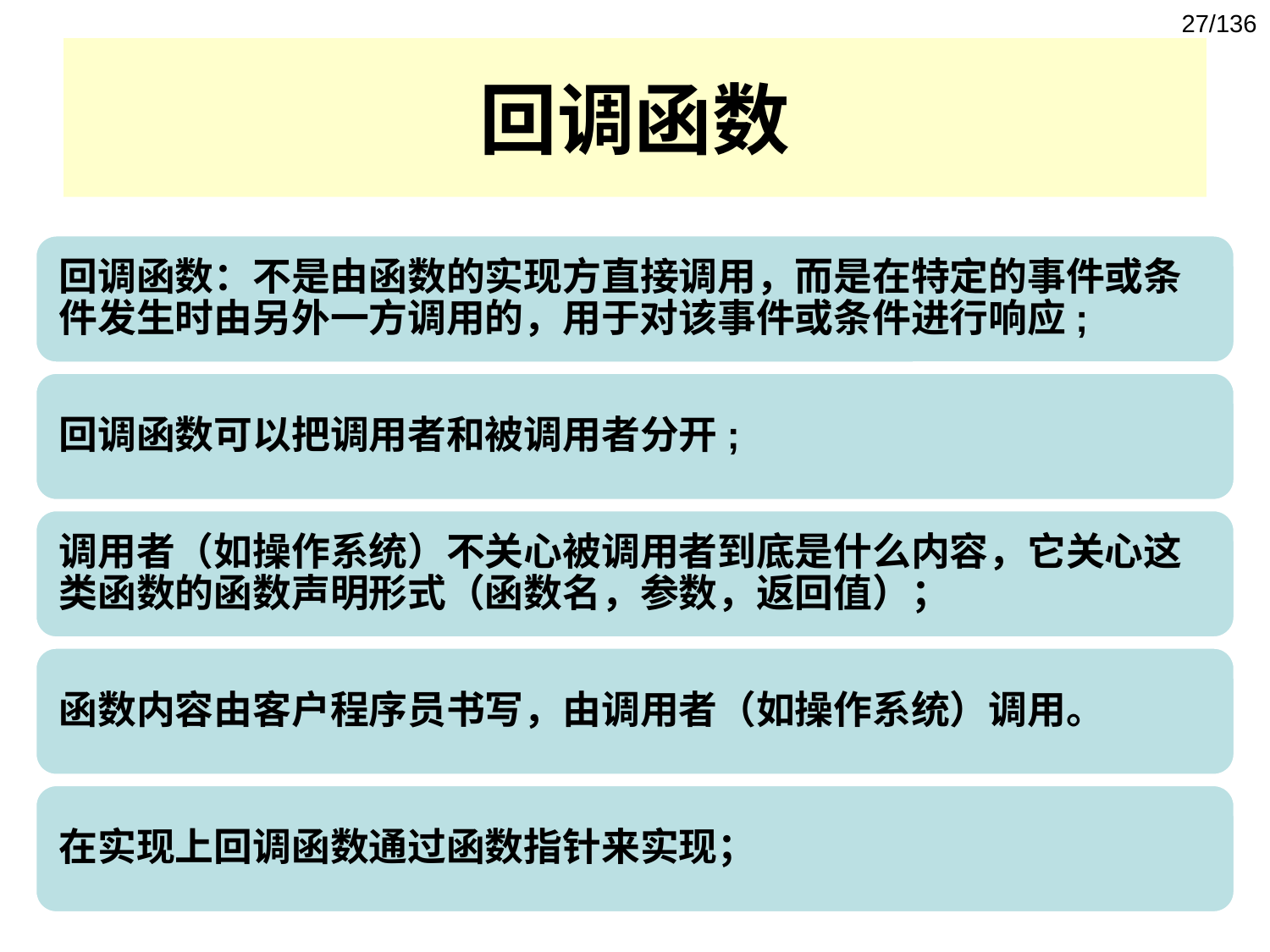

27/136
# 回调函数
回调函数：不是由函数的实现方直接调用，而是在特定的事件或条件发生时由另外一方调用的，用于对该事件或条件进行响应;
回调函数可以把调用者和被调用者分开;
调用者（如操作系统）不关心被调用者到底是什么内容，它关心这类函数的函数声明形式（函数名，参数，返回值）；
函数内容由客户程序员书写，由调用者（如操作系统）调用。
在实现上回调函数通过函数指针来实现；